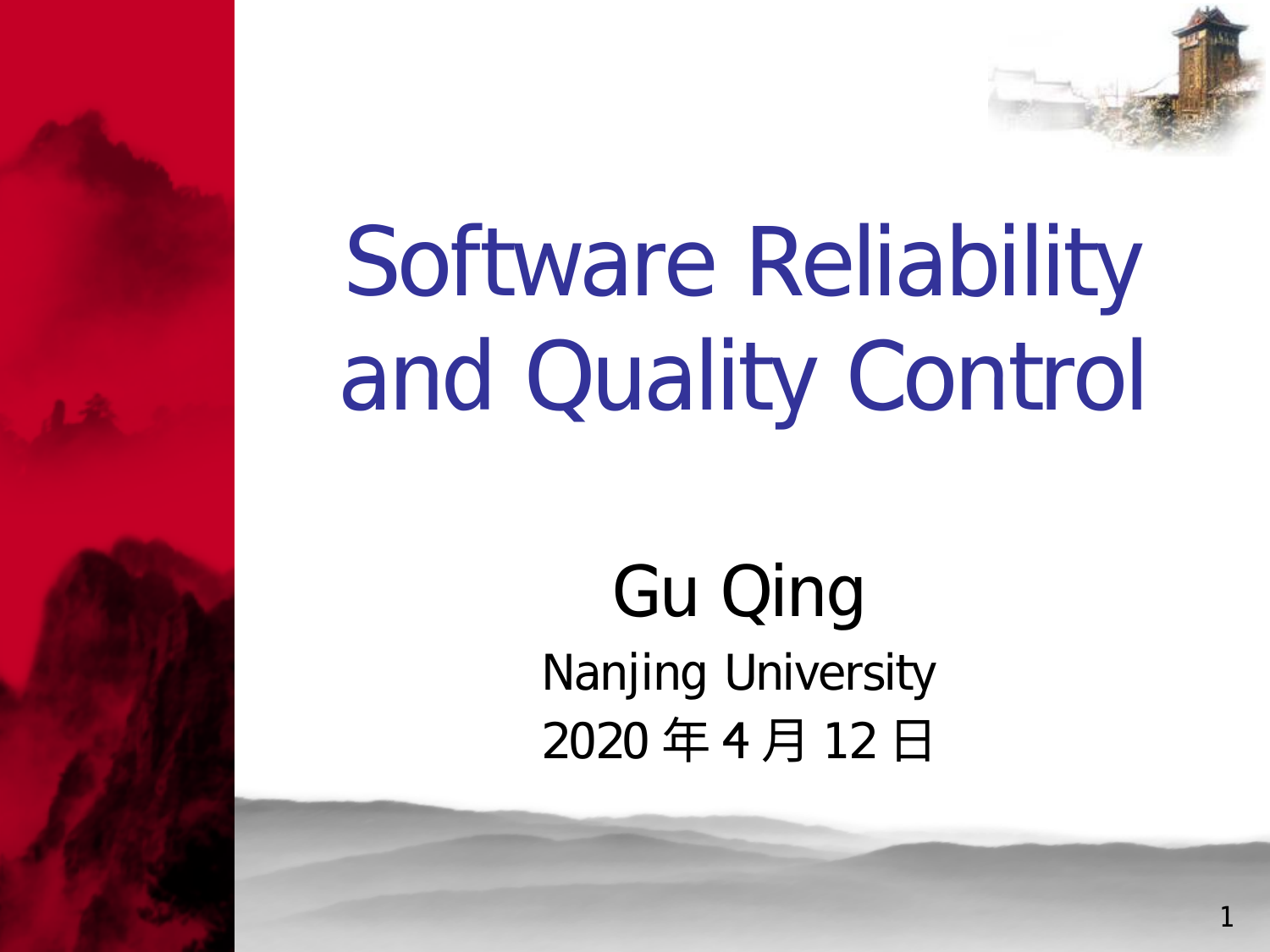

# Software Reliability and Quality Control
Gu Qing
Nanjing University
2020年4月12日
1